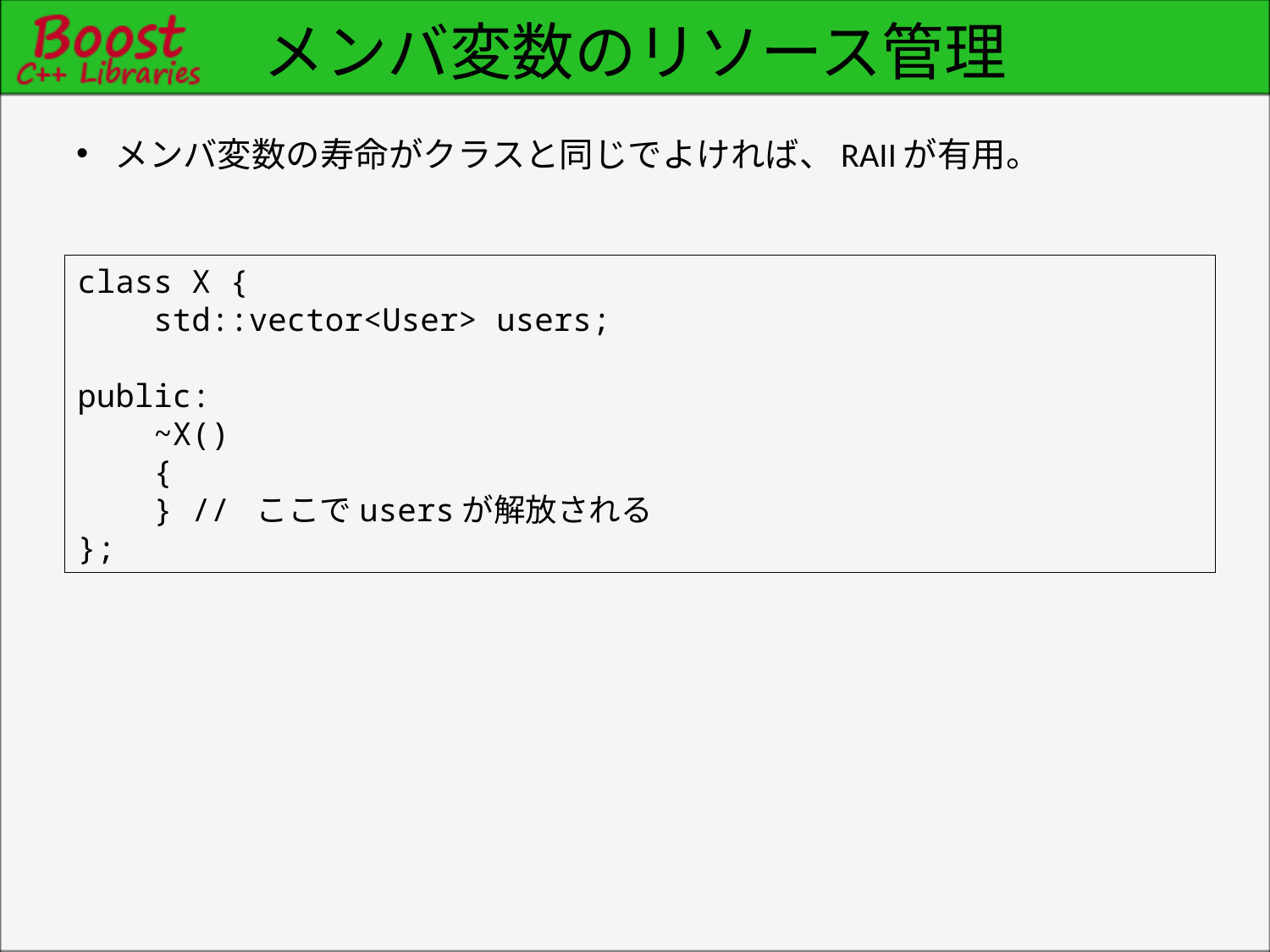

# メンバ変数のリソース管理
メンバ変数の寿命がクラスと同じでよければ、RAIIが有用。
class X {
    std::vector<User> users;

public:
    ~X()
    {
    } // ここでusersが解放される
};